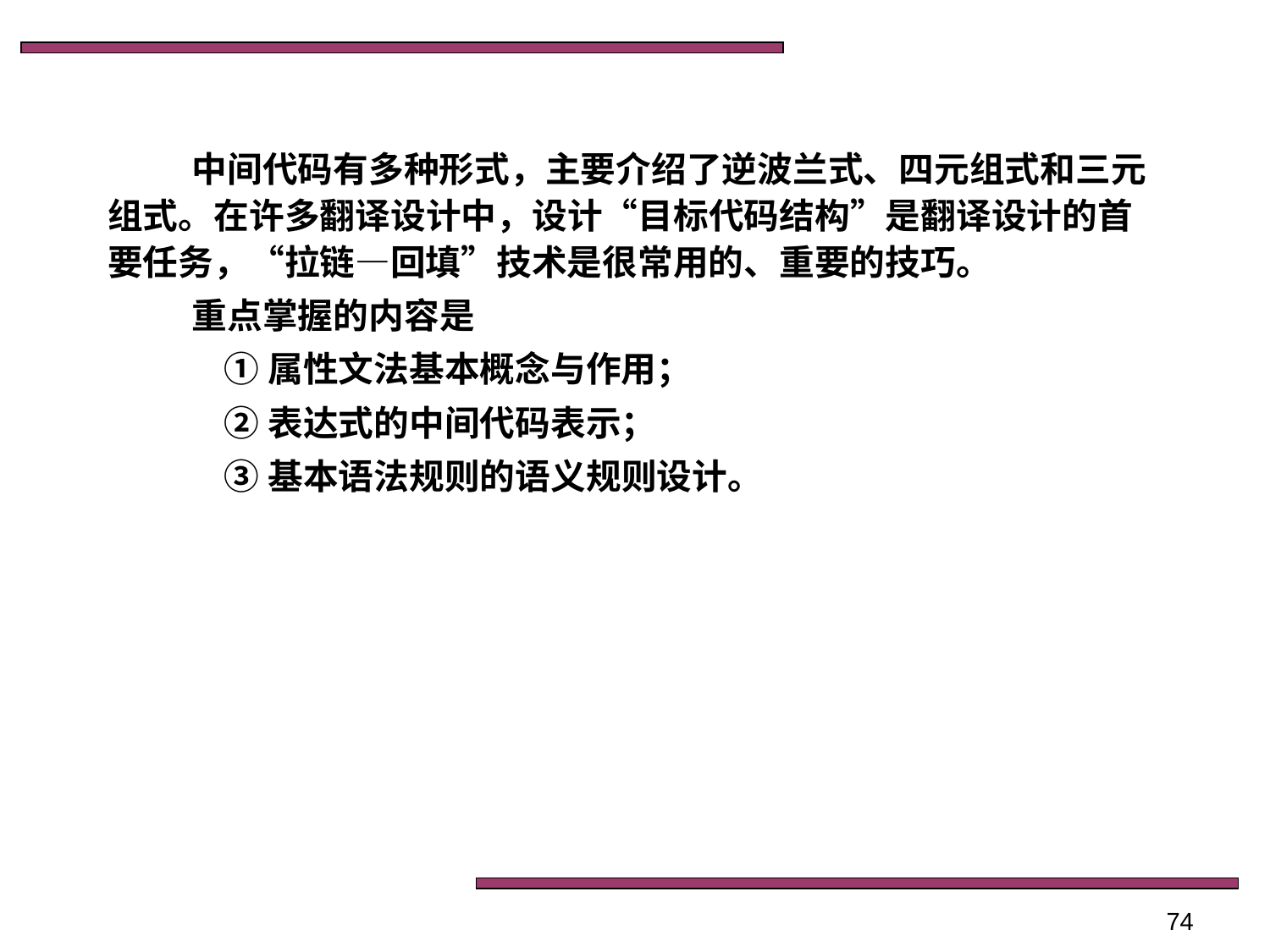

中间代码有多种形式，主要介绍了逆波兰式、四元组式和三元组式。在许多翻译设计中，设计“目标代码结构”是翻译设计的首要任务，“拉链—回填”技术是很常用的、重要的技巧。
重点掌握的内容是
    ①属性文法基本概念与作用；
    ②表达式的中间代码表示；
    ③基本语法规则的语义规则设计。
74